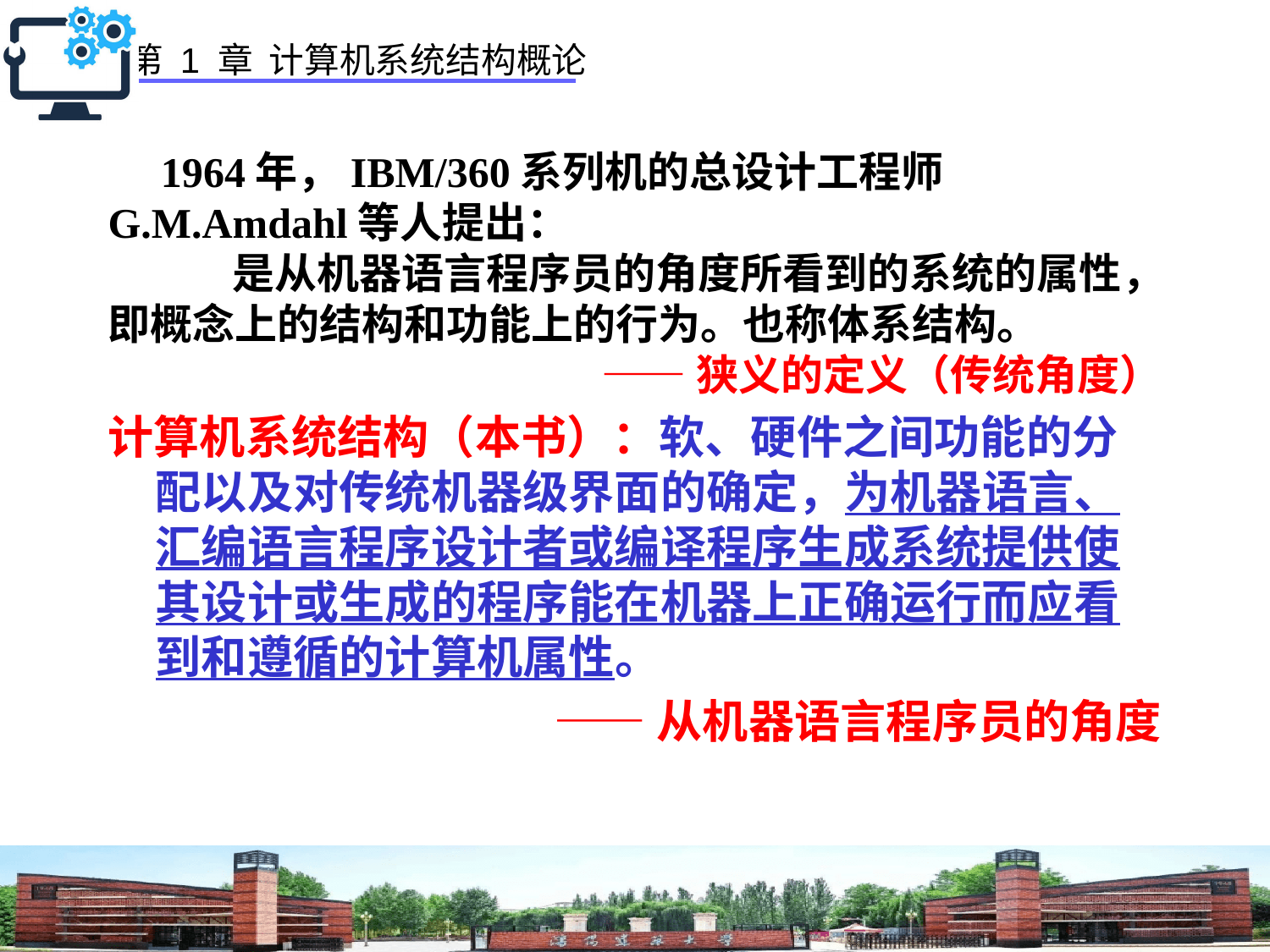

1964年，IBM/360系列机的总设计工程师G.M.Amdahl等人提出：
            是从机器语言程序员的角度所看到的系统的属性，即概念上的结构和功能上的行为。也称体系结构。
——狭义的定义（传统角度）
计算机系统结构（本书）：软、硬件之间功能的分配以及对传统机器级界面的确定，为机器语言、汇编语言程序设计者或编译程序生成系统提供使其设计或生成的程序能在机器上正确运行而应看到和遵循的计算机属性。
——从机器语言程序员的角度